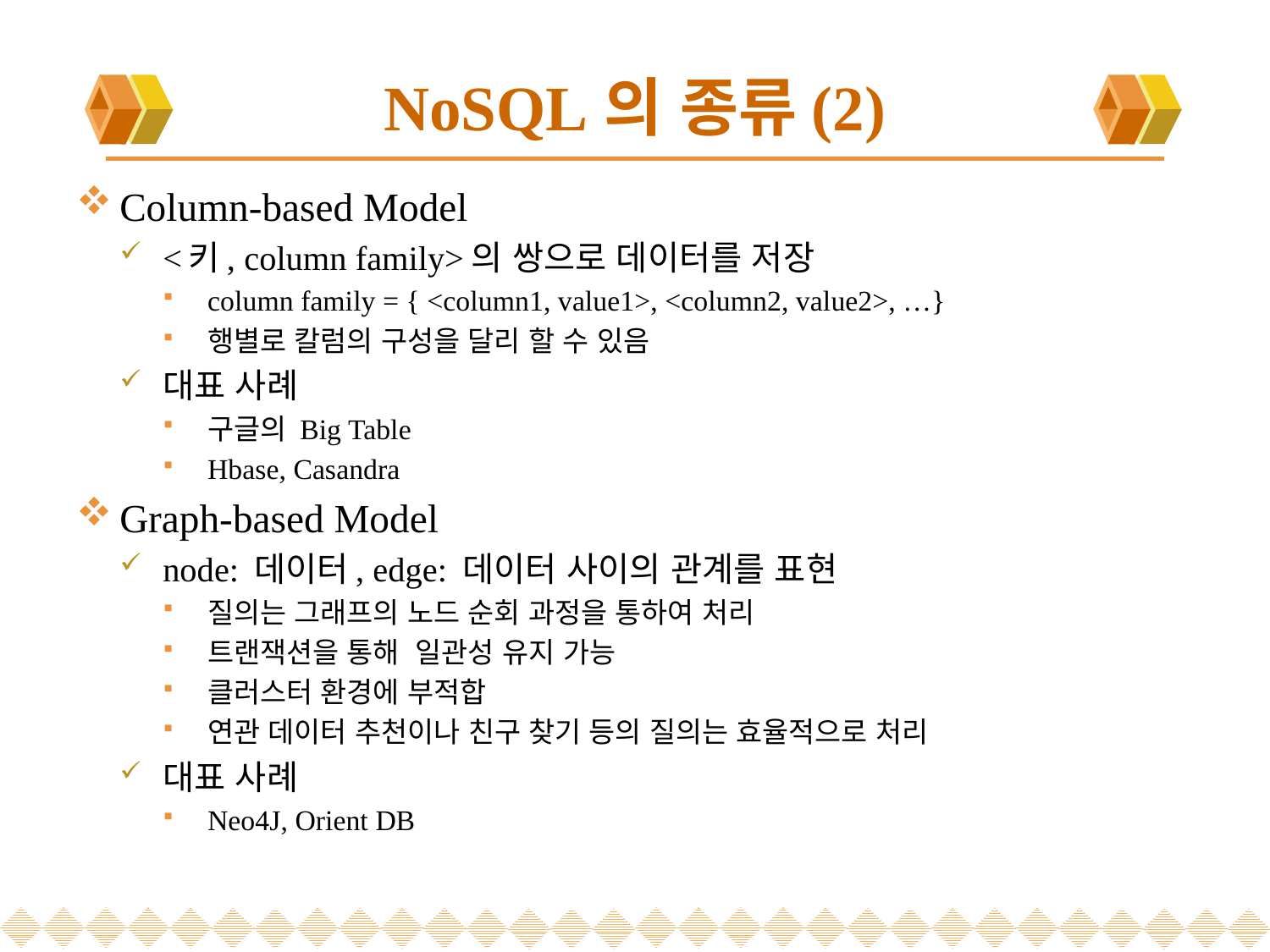

# NoSQL의 종류(2)
Column-based Model
<키, column family>의 쌍으로 데이터를 저장
column family = { <column1, value1>, <column2, value2>, …}
행별로 칼럼의 구성을 달리 할 수 있음
대표 사례
구글의 Big Table
Hbase, Casandra
Graph-based Model
node: 데이터, edge: 데이터 사이의 관계를 표현
질의는 그래프의 노드 순회 과정을 통하여 처리
트랜잭션을 통해  일관성 유지 가능
클러스터 환경에 부적합
연관 데이터 추천이나 친구 찾기 등의 질의는 효율적으로 처리
대표 사례
Neo4J, Orient DB